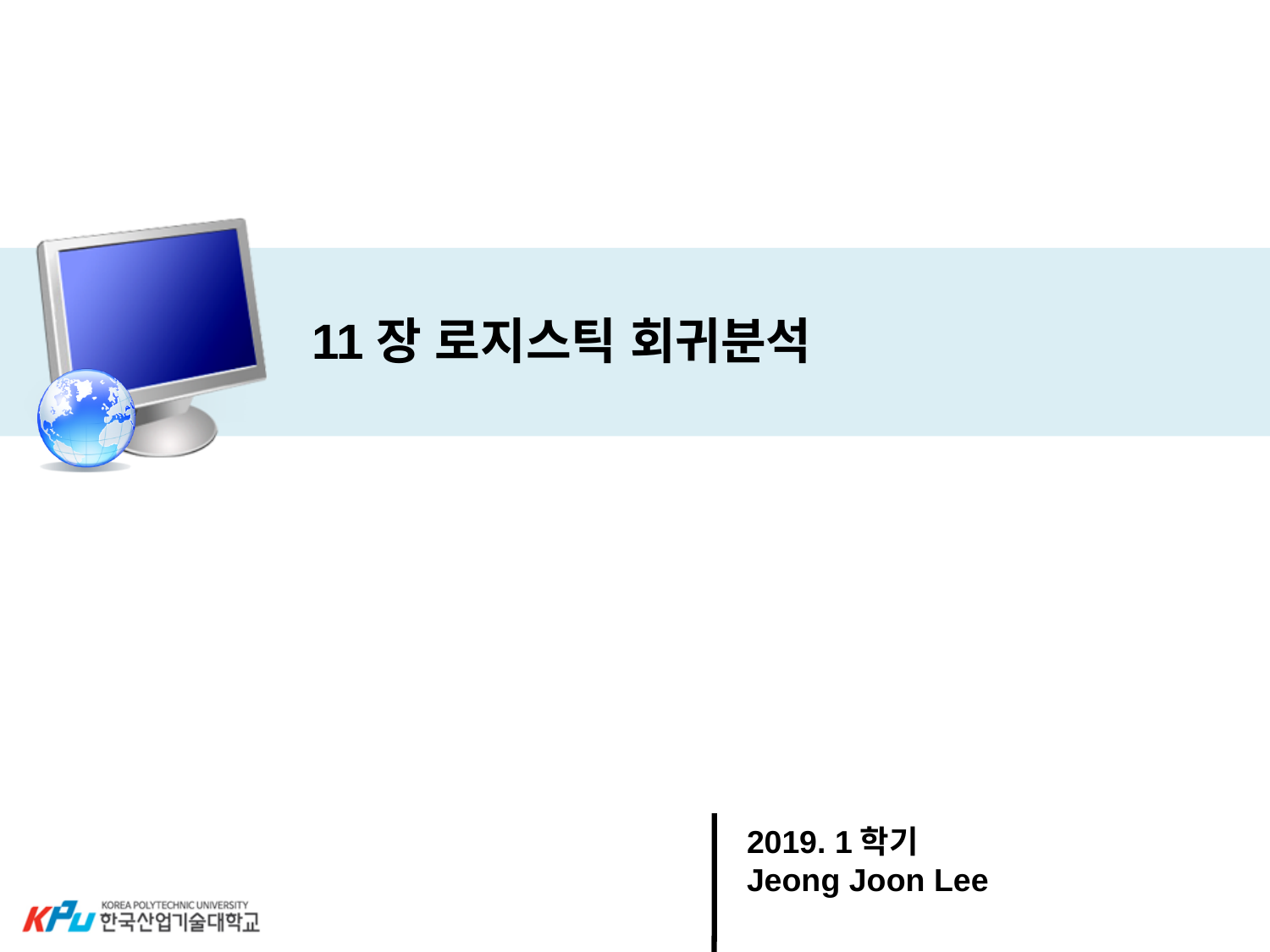

# 11장 로지스틱 회귀분석
2019. 1학기
Jeong Joon Lee